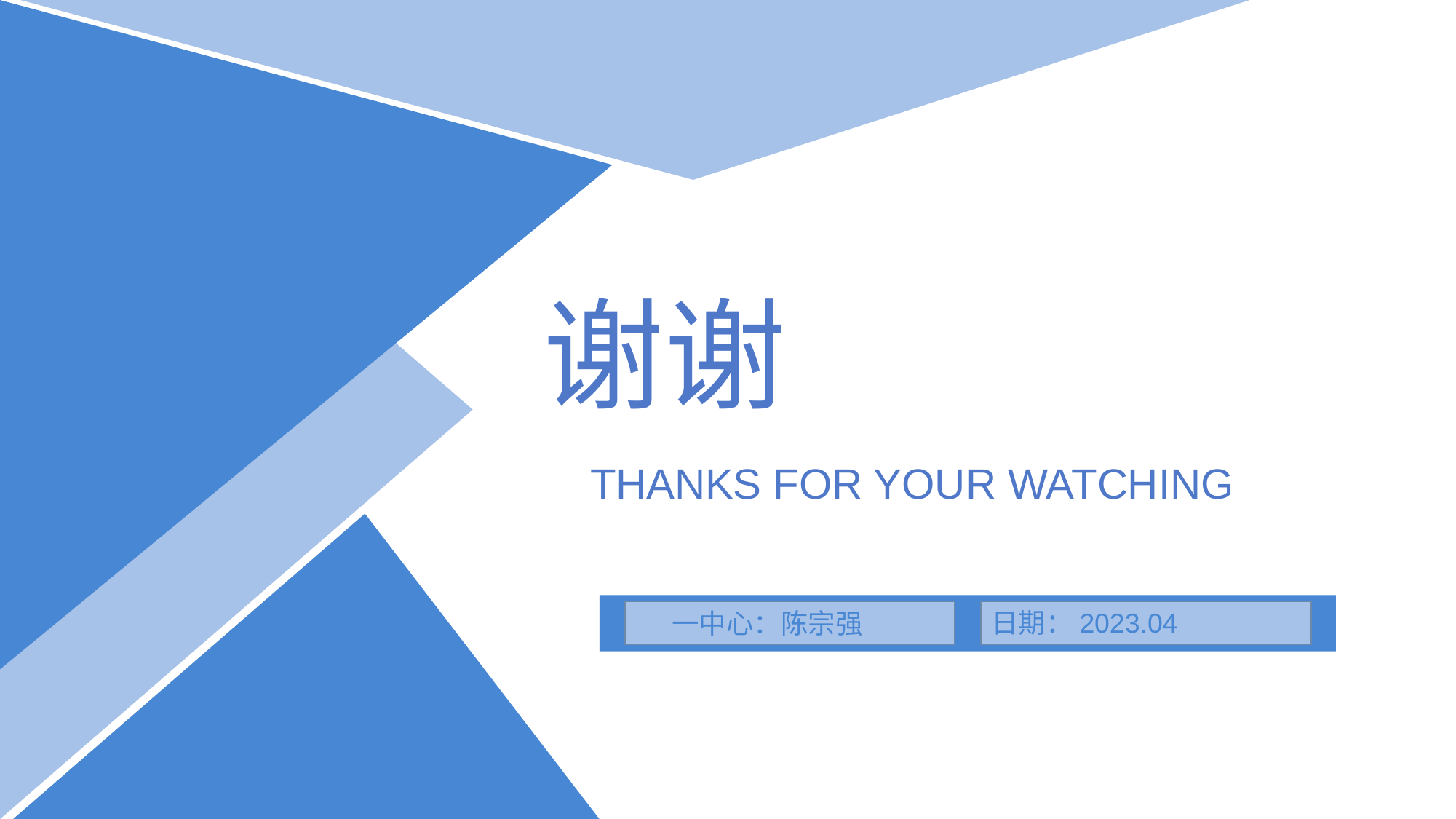

谢谢
THANKS FOR YOUR WATCHING

日期：2023.04

一中心：陈宗强